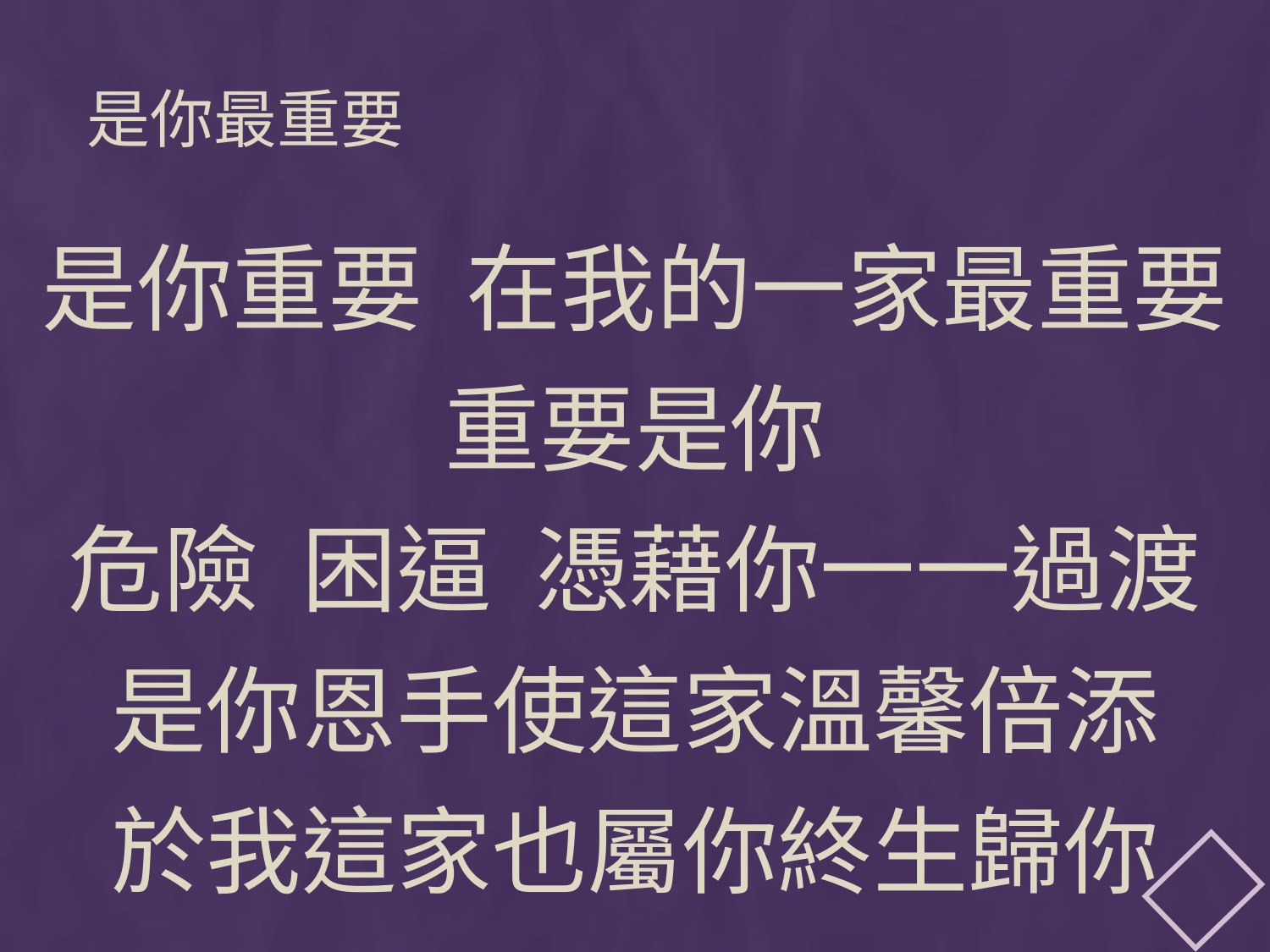

# 是你最重要
是你重要  在我的一家最重要
重要是你
危險  困逼  憑藉你一一過渡
是你恩手使這家溫馨倍添
於我這家也屬你終生歸你